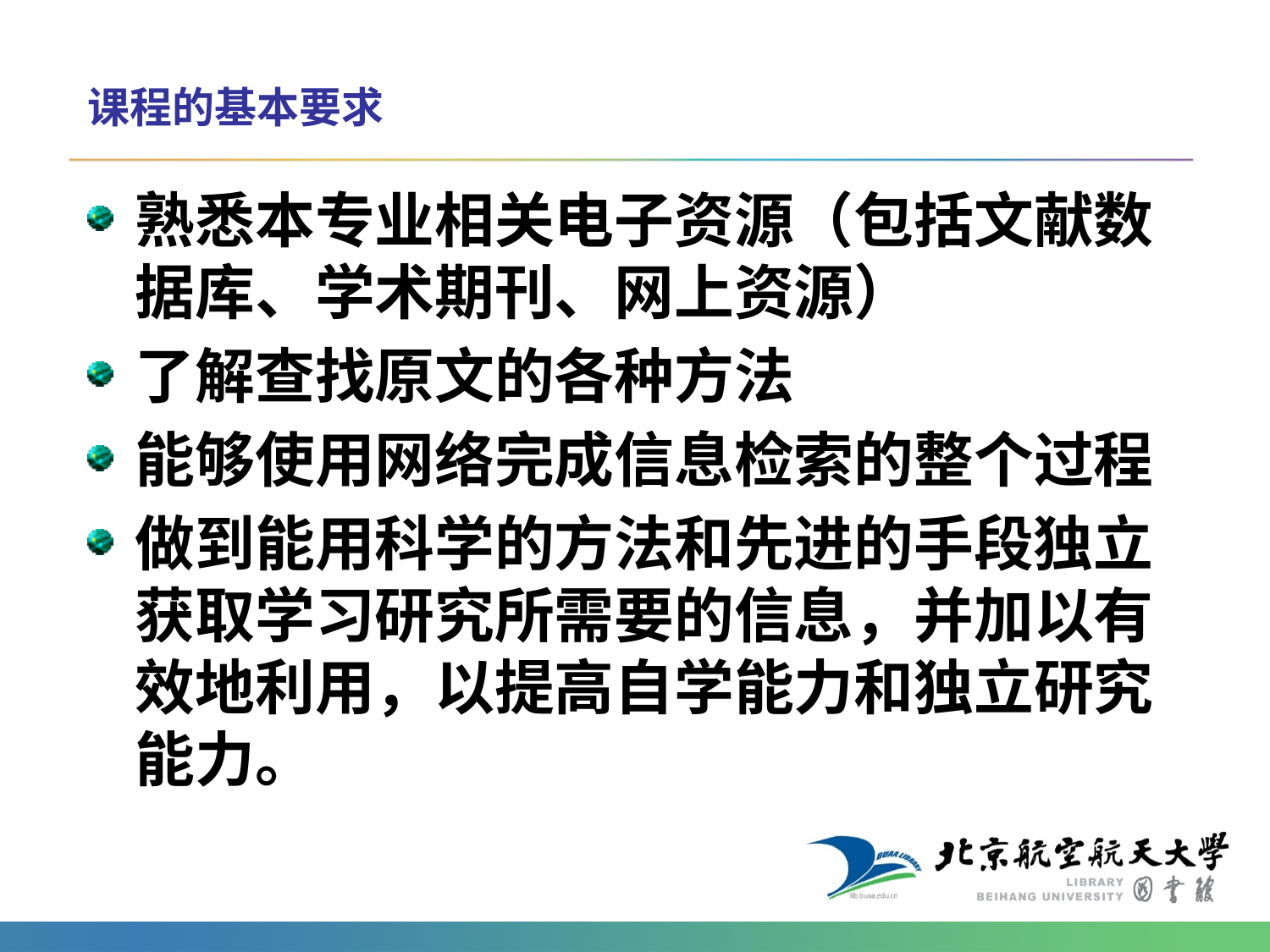

# 课程的基本要求
熟悉本专业相关电子资源（包括文献数据库、学术期刊、网上资源）
了解查找原文的各种方法
能够使用网络完成信息检索的整个过程
做到能用科学的方法和先进的手段独立获取学习研究所需要的信息，并加以有效地利用，以提高自学能力和独立研究能力。